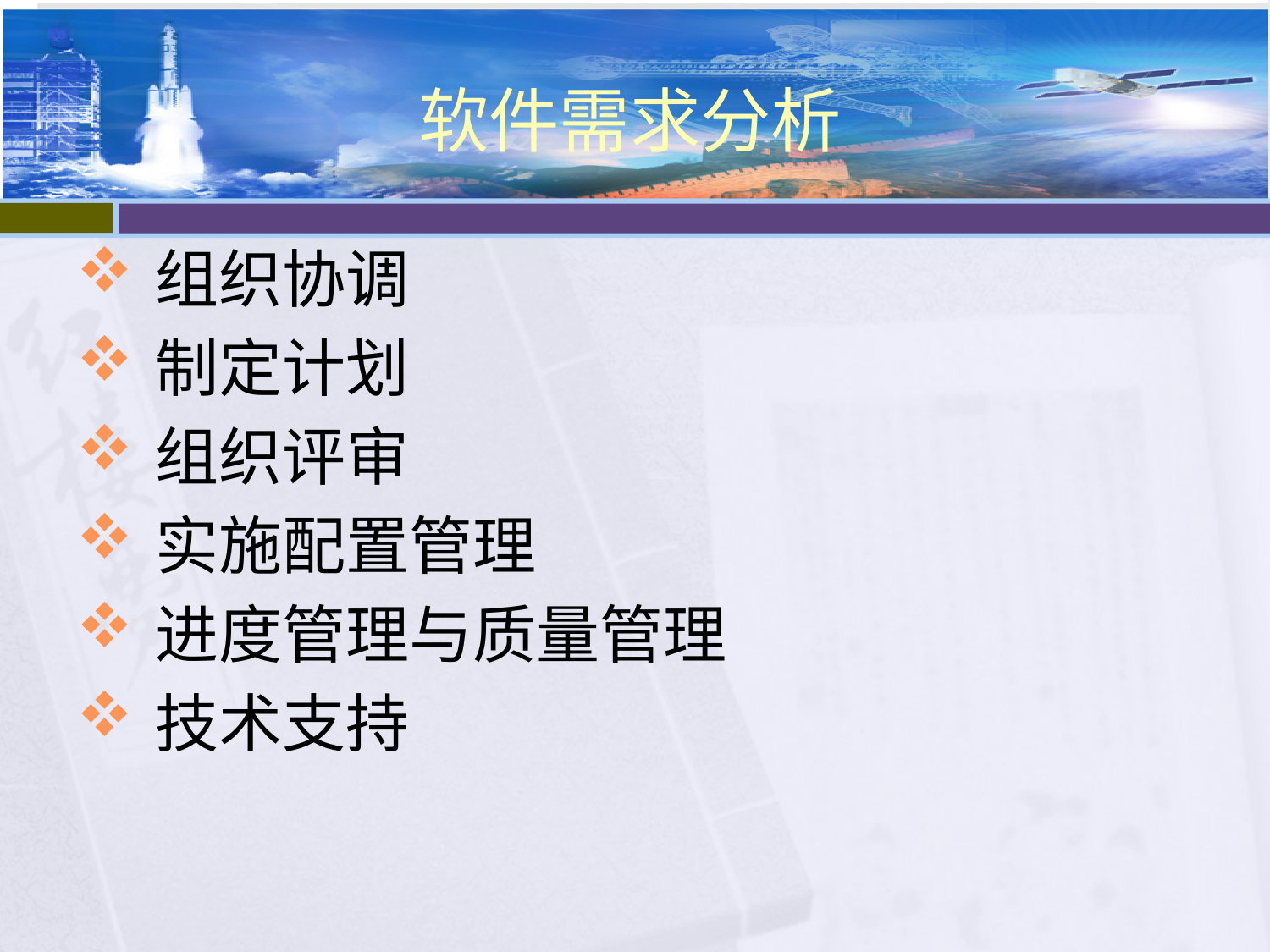

# 软件需求分析

组织协调
制定计划
组织评审
实施配置管理
进度管理与质量管理
技术支持